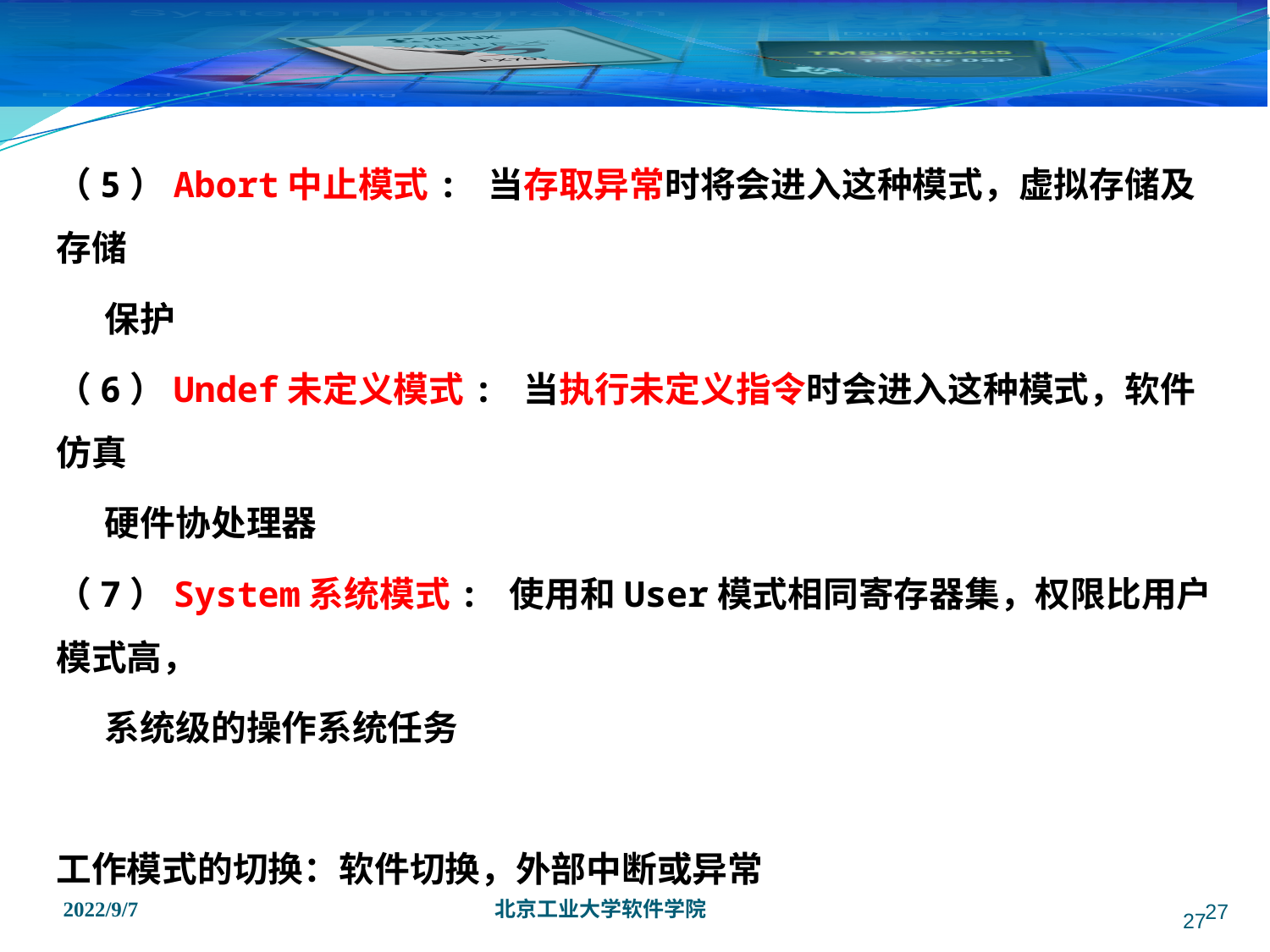

（5）Abort中止模式: 当存取异常时将会进入这种模式，虚拟存储及存储
     保护
（6）Undef未定义模式: 当执行未定义指令时会进入这种模式，软件仿真
     硬件协处理器
（7）System系统模式: 使用和User模式相同寄存器集，权限比用户模式高，
     系统级的操作系统任务

工作模式的切换：软件切换，外部中断或异常

27